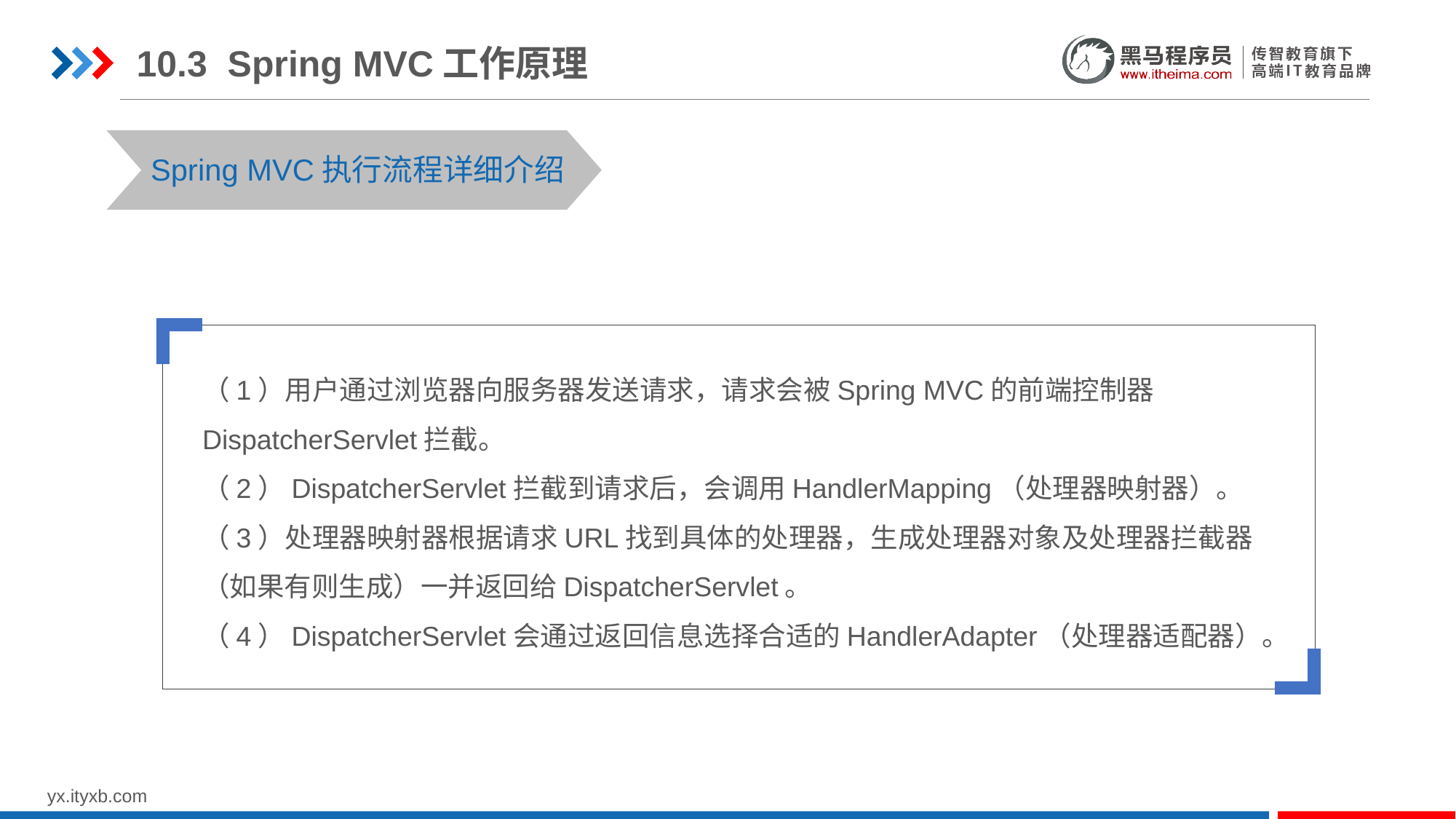

10.3  Spring MVC工作原理

Spring MVC执行流程详细介绍

（1）用户通过浏览器向服务器发送请求，请求会被Spring MVC的前端控制器DispatcherServlet拦截。
（2）DispatcherServlet拦截到请求后，会调用HandlerMapping（处理器映射器）。
（3）处理器映射器根据请求URL找到具体的处理器，生成处理器对象及处理器拦截器（如果有则生成）一并返回给DispatcherServlet。
（4）DispatcherServlet会通过返回信息选择合适的HandlerAdapter（处理器适配器）。